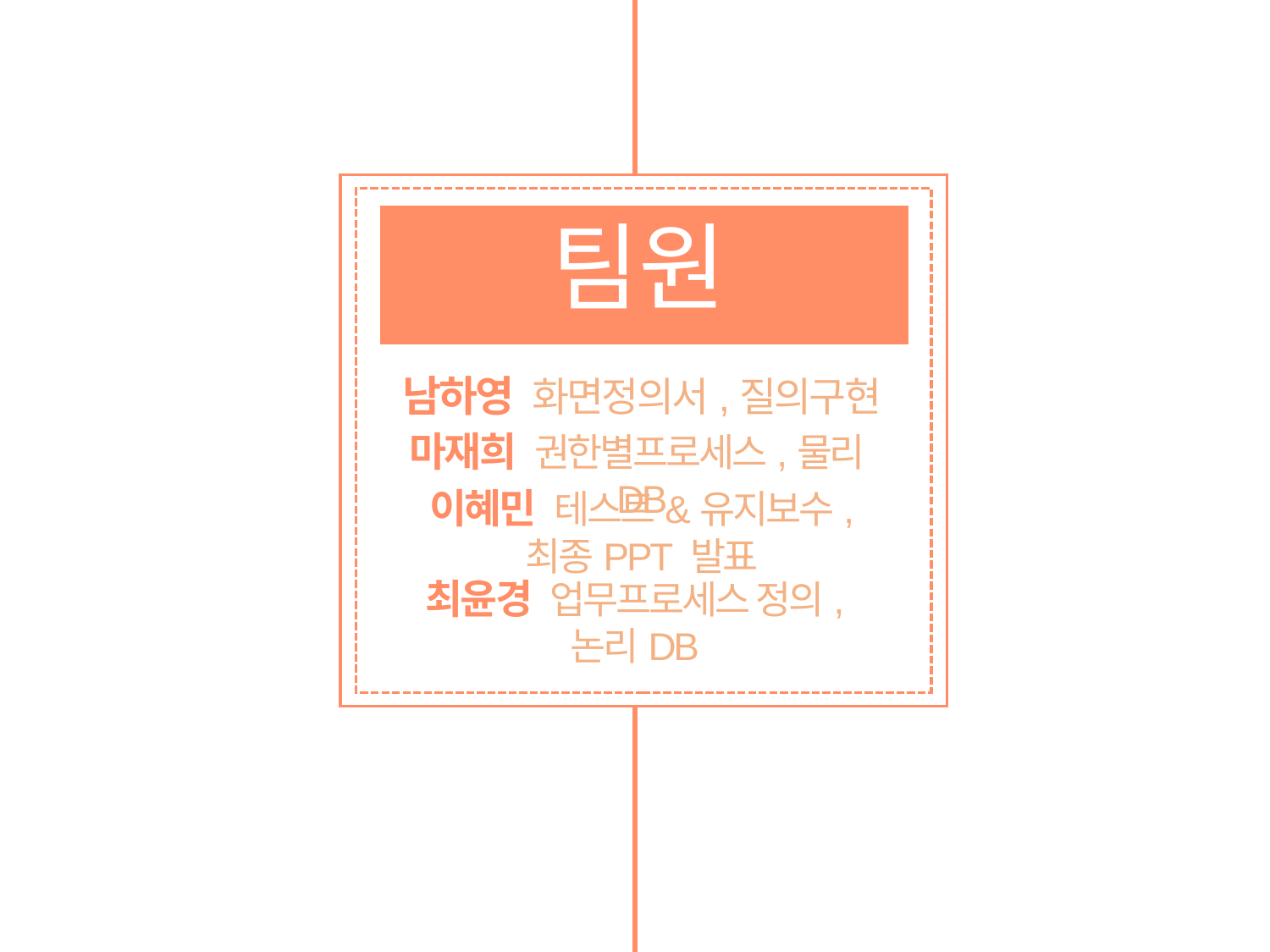

팀원

남하영  화면정의서,질의구현
마재희  권한별프로세스,물리DB
이혜민  테스트&유지보수,
최종PPT 발표
최윤경  업무프로세스 정의,
논리DB